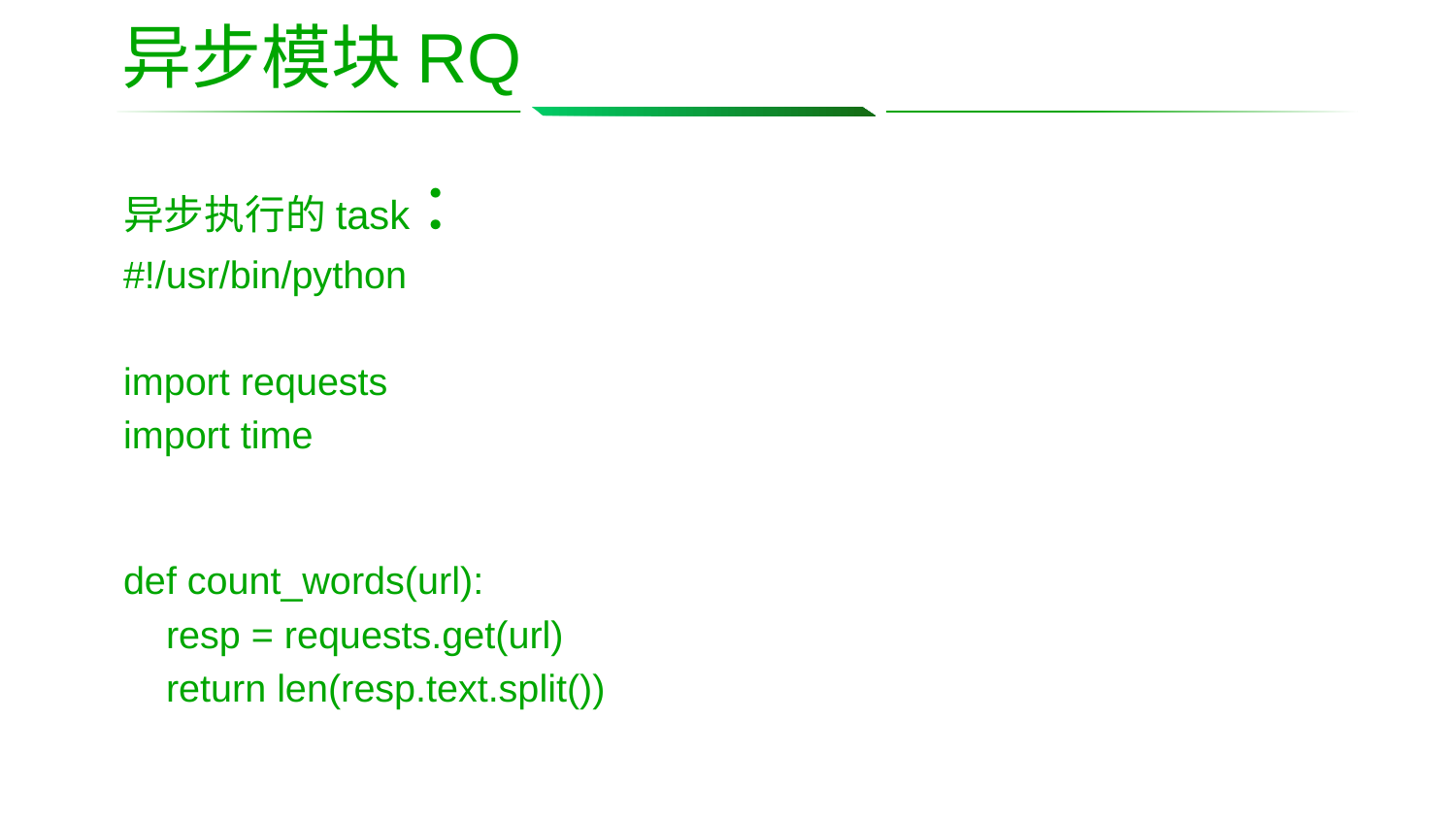

# 异步模块RQ
异步执行的task：
#!/usr/bin/python

import requests
import time
def count_words(url):
    resp = requests.get(url)
    return len(resp.text.split())